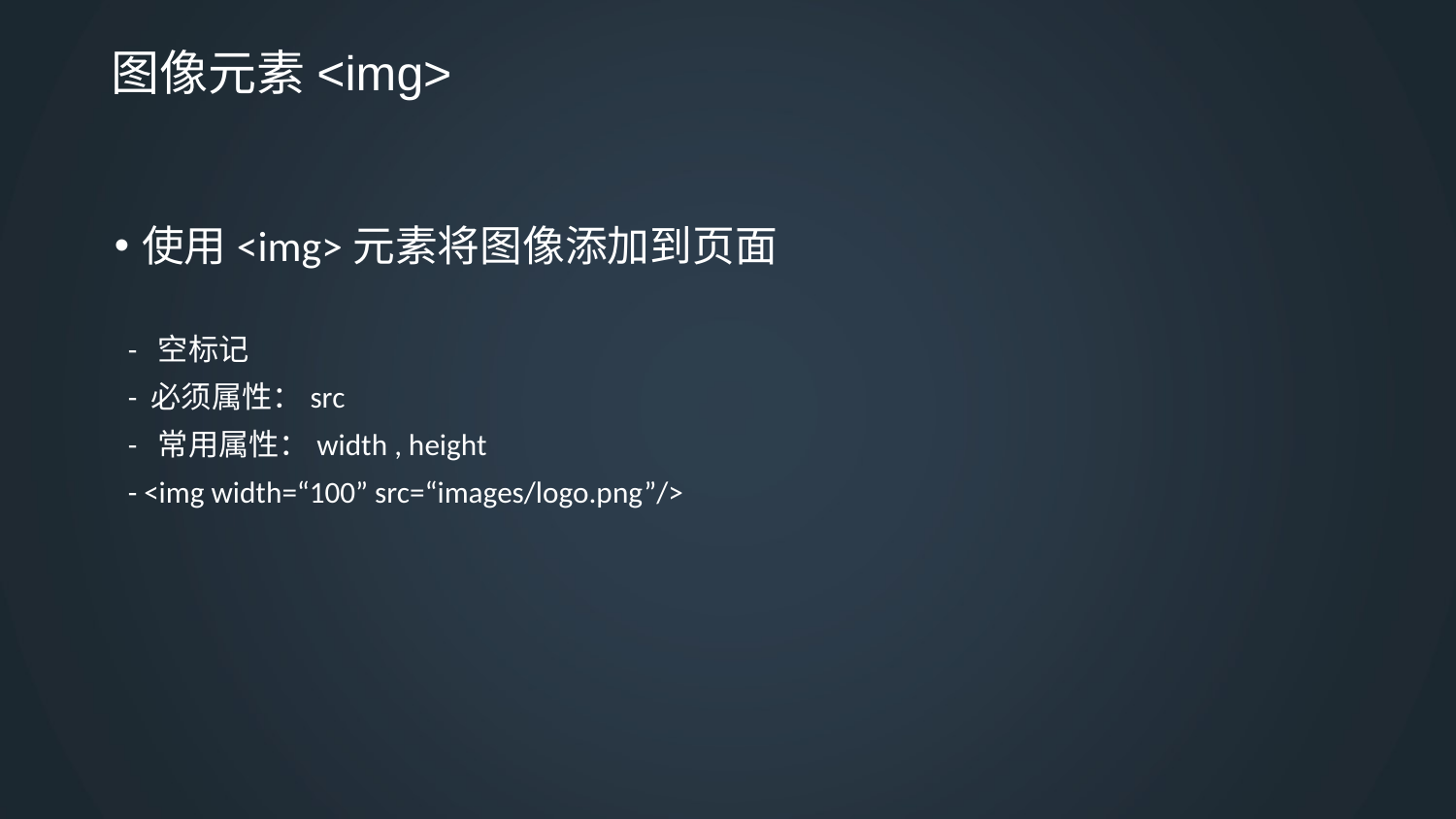

# 图像元素<img>
使用<img>元素将图像添加到页面

  -  空标记
  - 必须属性：src
  -  常用属性：width , height
  - <img width=“100” src=“images/logo.png”/>